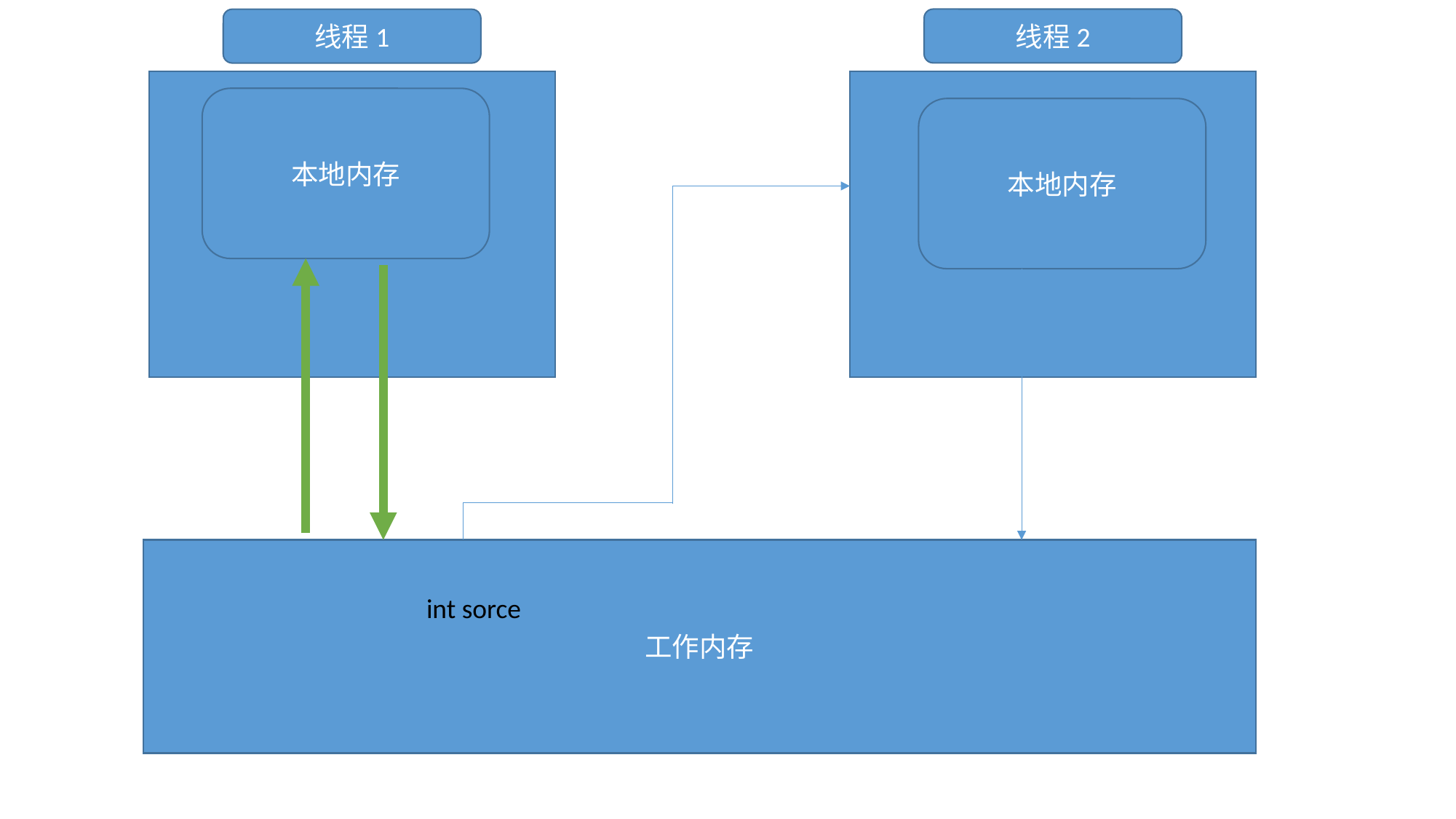

线程2
线程1

本地内存
本地内存
工作内存
int sorce